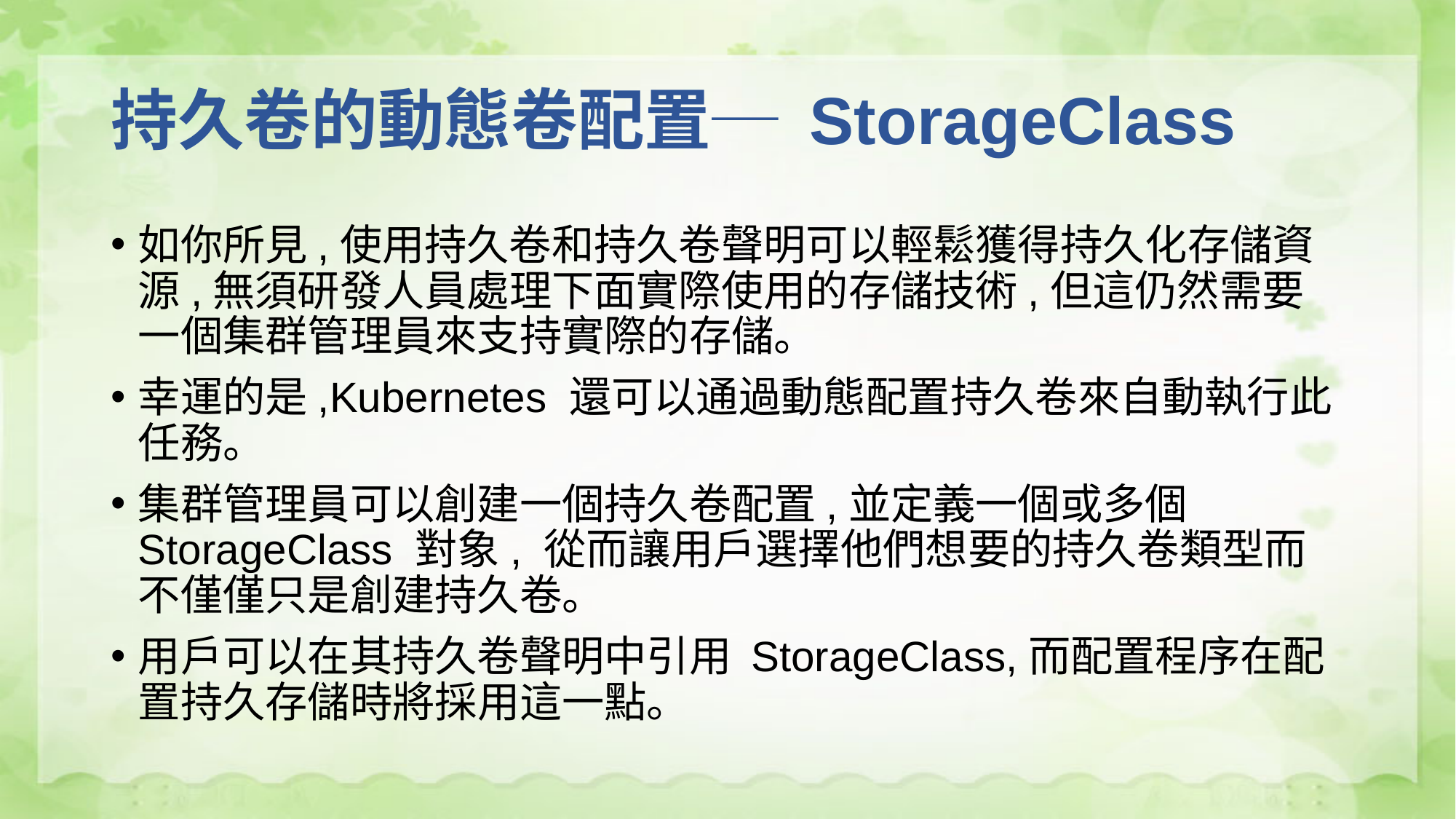

# 持久卷的動態卷配置─ StorageClass
如你所見,使用持久卷和持久卷聲明可以輕鬆獲得持久化存儲資源,無須研發人員處理下面實際使用的存儲技術,但這仍然需要一個集群管理員來支持實際的存儲。
幸運的是,Kubernetes 還可以通過動態配置持久卷來自動執行此任務。
集群管理員可以創建一個持久卷配置,並定義一個或多個 StorageClass 對象, 從而讓用戶選擇他們想要的持久卷類型而不僅僅只是創建持久卷。
用戶可以在其持久卷聲明中引用 StorageClass,而配置程序在配置持久存儲時將採用這一點。